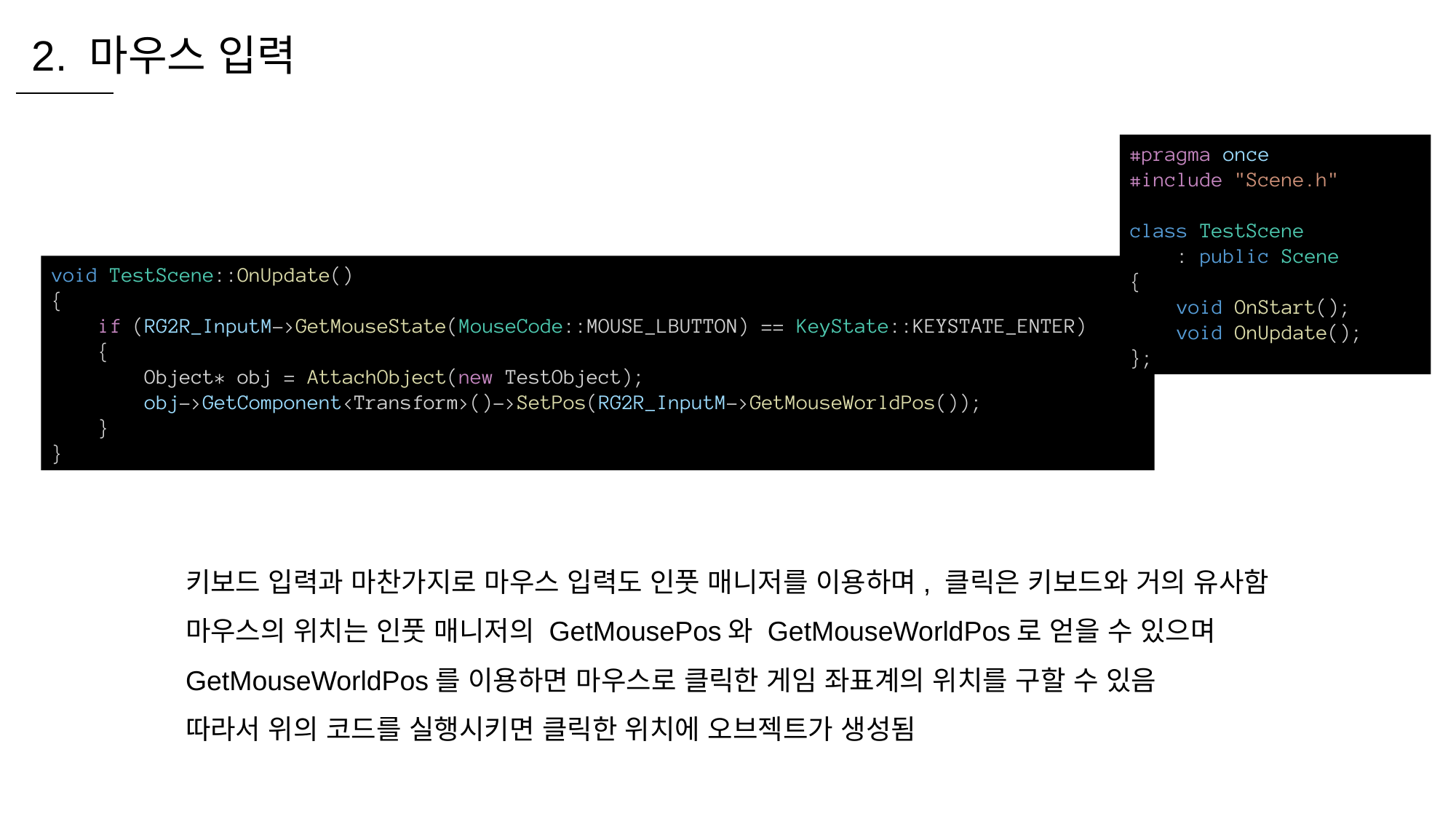

2. 마우스 입력
#pragma once
#include "Scene.h"
class TestScene
    : public Scene
{
    void OnStart();
    void OnUpdate();
};
void TestScene::OnUpdate()
{
    if (RG2R_InputM->GetMouseState(MouseCode::MOUSE_LBUTTON) == KeyState::KEYSTATE_ENTER)
    {
        Object* obj = AttachObject(new TestObject);
        obj->GetComponent<Transform>()->SetPos(RG2R_InputM->GetMouseWorldPos());
    }
}
키보드 입력과 마찬가지로 마우스 입력도 인풋 매니저를 이용하며, 클릭은 키보드와 거의 유사함
마우스의 위치는 인풋 매니저의 GetMousePos와 GetMouseWorldPos로 얻을 수 있으며
GetMouseWorldPos를 이용하면 마우스로 클릭한 게임 좌표계의 위치를 구할 수 있음
따라서 위의 코드를 실행시키면 클릭한 위치에 오브젝트가 생성됨